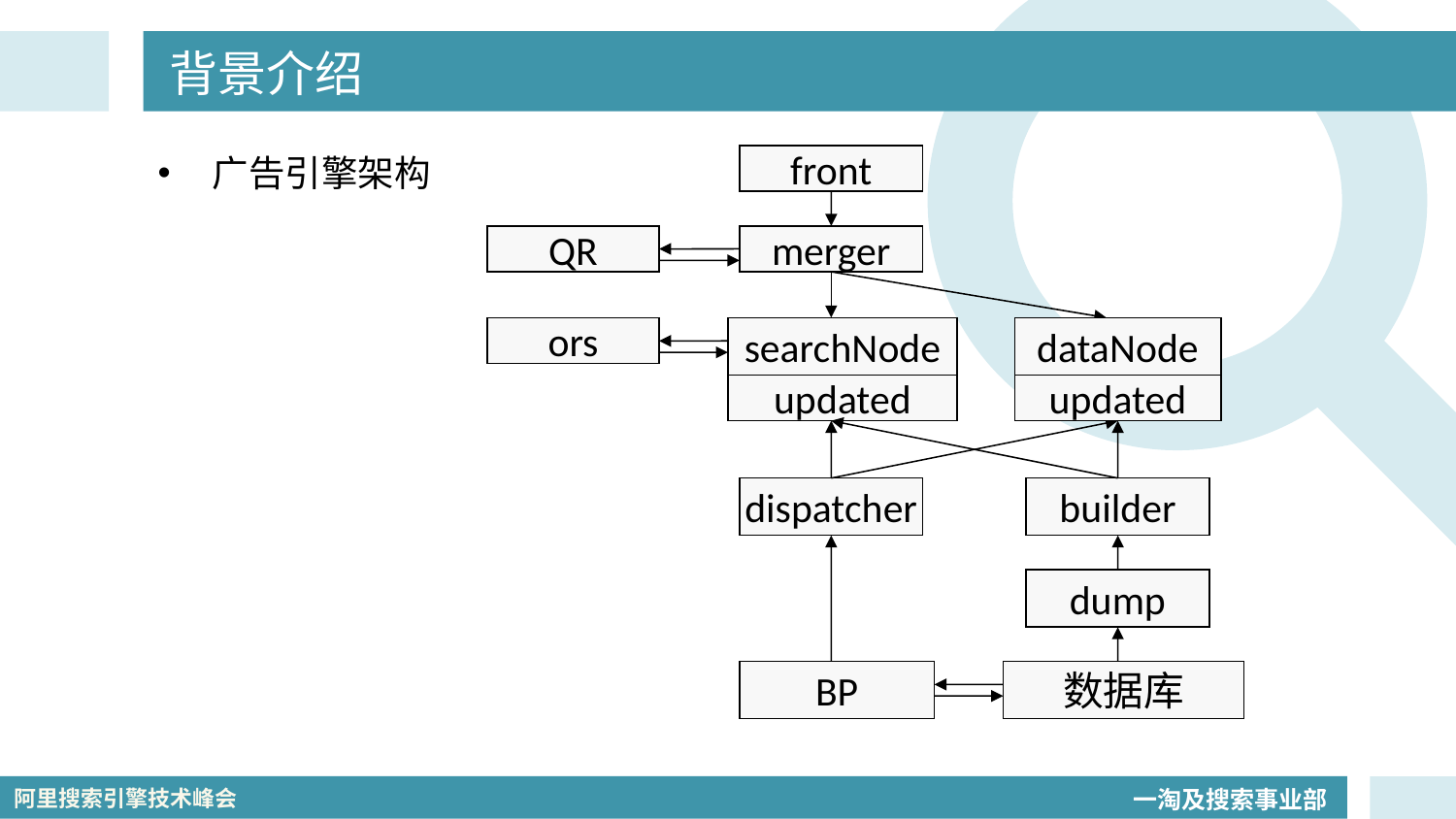

# 背景介绍
广告引擎架构
front

QR
merger

ors
searchNode
dataNode

updated
updated

dispatcher
builder

dump

BP
数据库